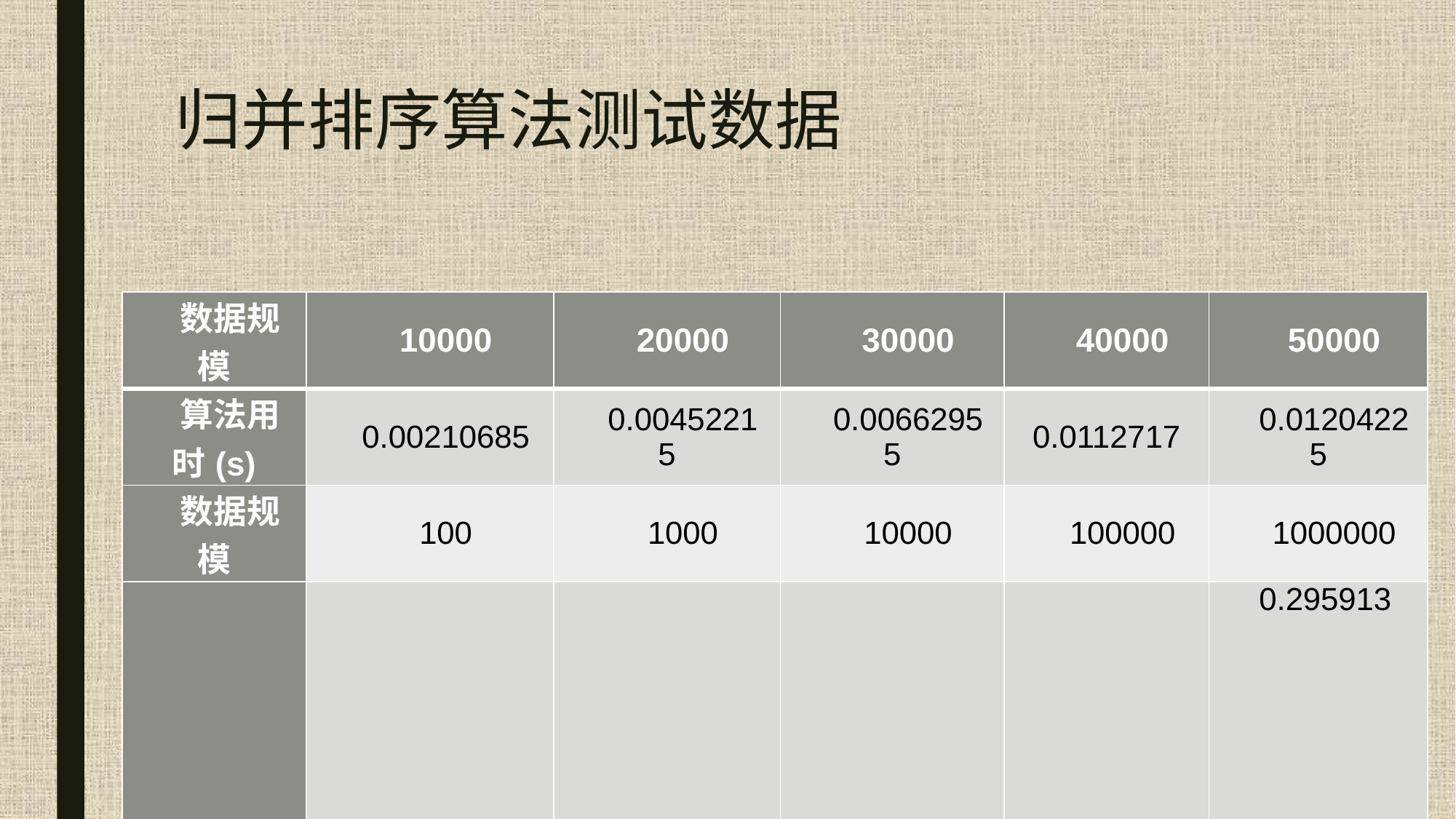

# 归并排序算法测试数据
| 数据规模 | 10000 | 20000 | 30000 | 40000 | 50000 |
| --- | --- | --- | --- | --- | --- |
| 算法用时(s) | 0.00210685 | 0.00452215 | 0.00662955 | 0.0112717 | 0.01204225 |
| 数据规模 | 100 | 1000 | 10000 | 100000 | 1000000 |
| 算法用时(s) | 0.0000447 | 0.0001811 | 0.0024956 | 0.02646335 | 0.295913 7 |